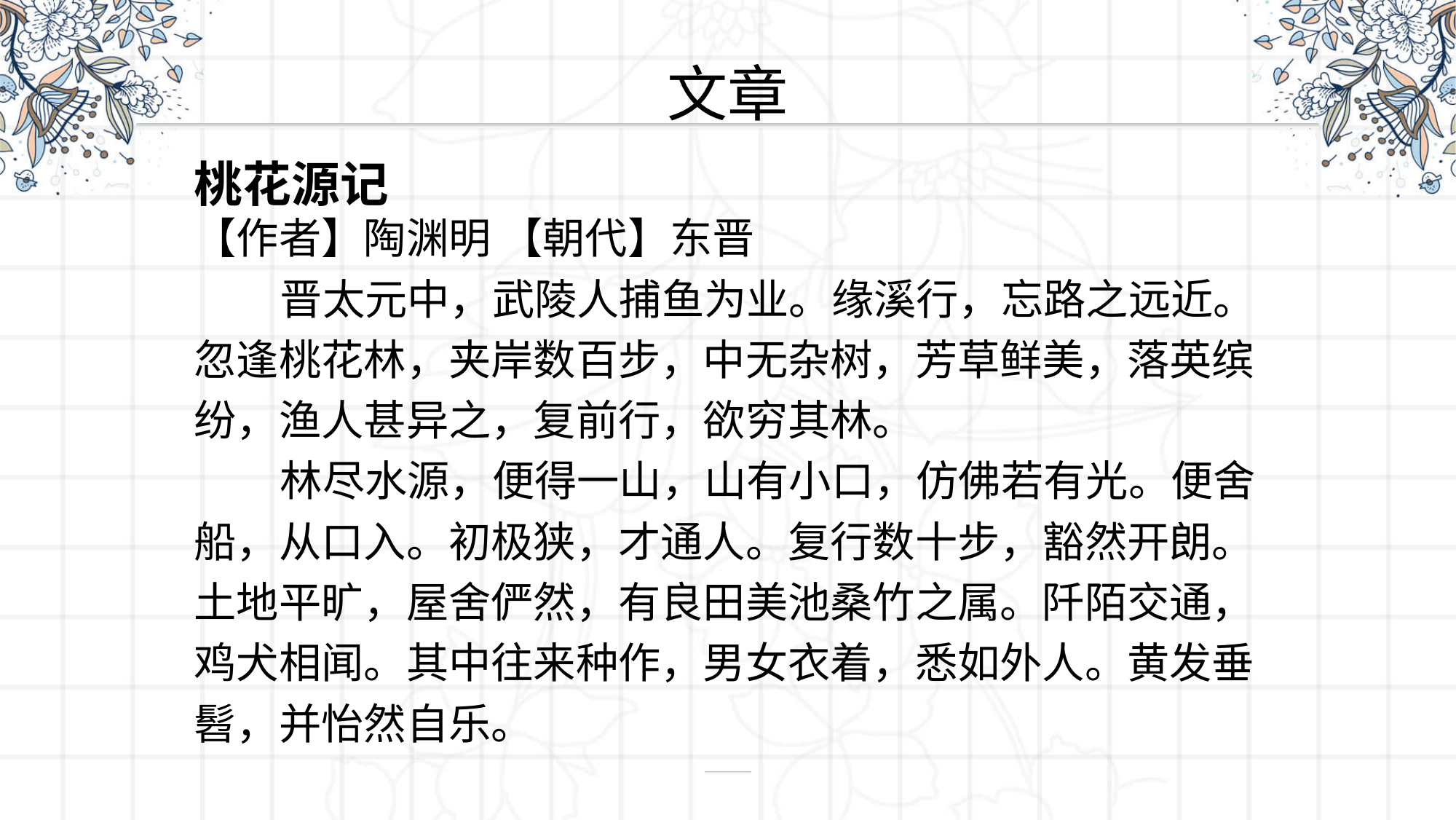

文章
桃花源记
【作者】陶渊明 【朝代】东晋
晋太元中，武陵人捕鱼为业。缘溪行，忘路之远近。忽逢桃花林，夹岸数百步，中无杂树，芳草鲜美，落英缤纷，渔人甚异之，复前行，欲穷其林。
林尽水源，便得一山，山有小口，仿佛若有光。便舍船，从口入。初极狭，才通人。复行数十步，豁然开朗。土地平旷，屋舍俨然，有良田美池桑竹之属。阡陌交通，鸡犬相闻。其中往来种作，男女衣着，悉如外人。黄发垂髫，并怡然自乐。